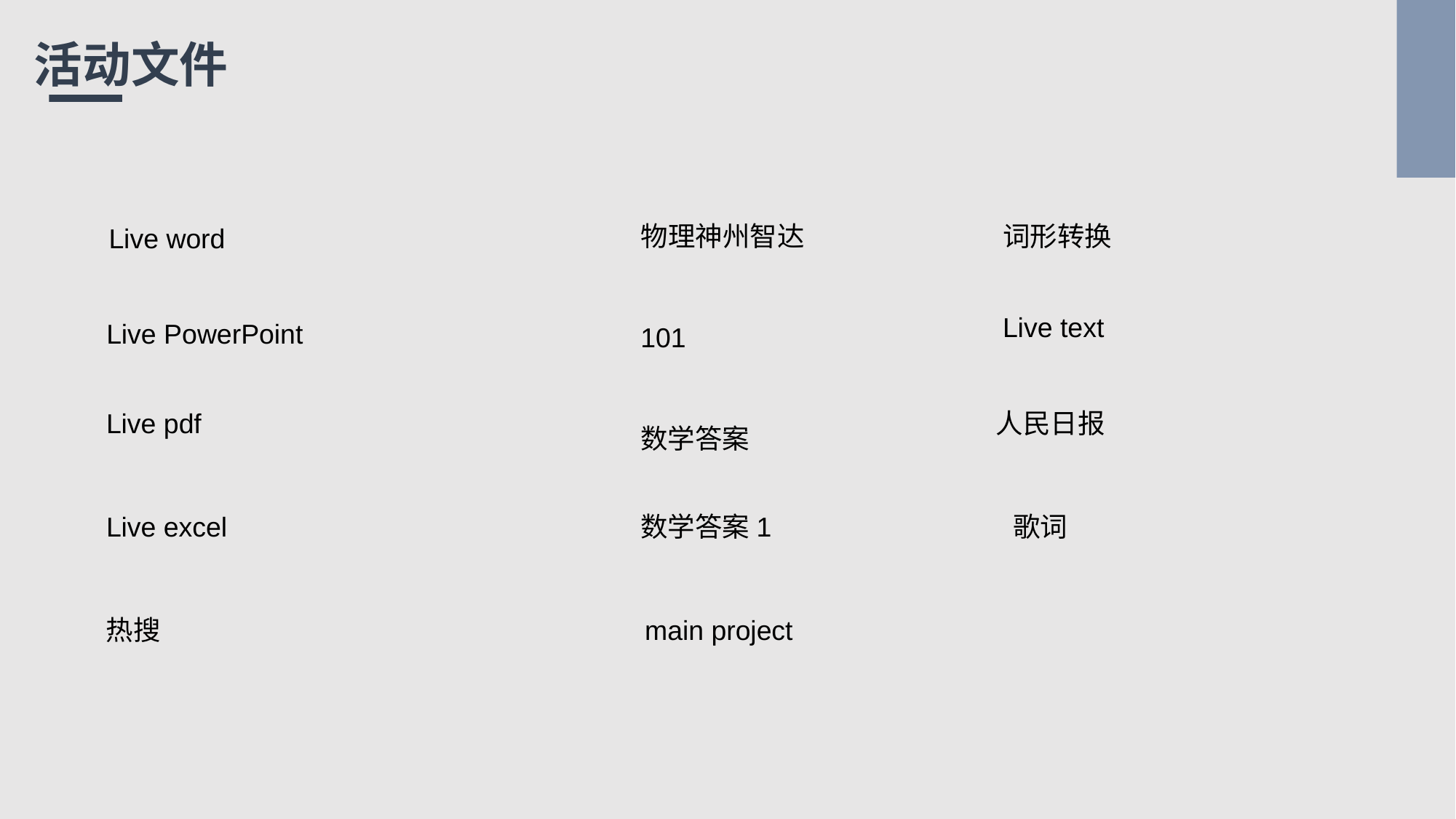

# 活动文件
物理神州智达
词形转换
Live word
Live text
Live PowerPoint
101
人民日报
Live pdf
数学答案
Live excel
数学答案1
歌词
热搜
main project